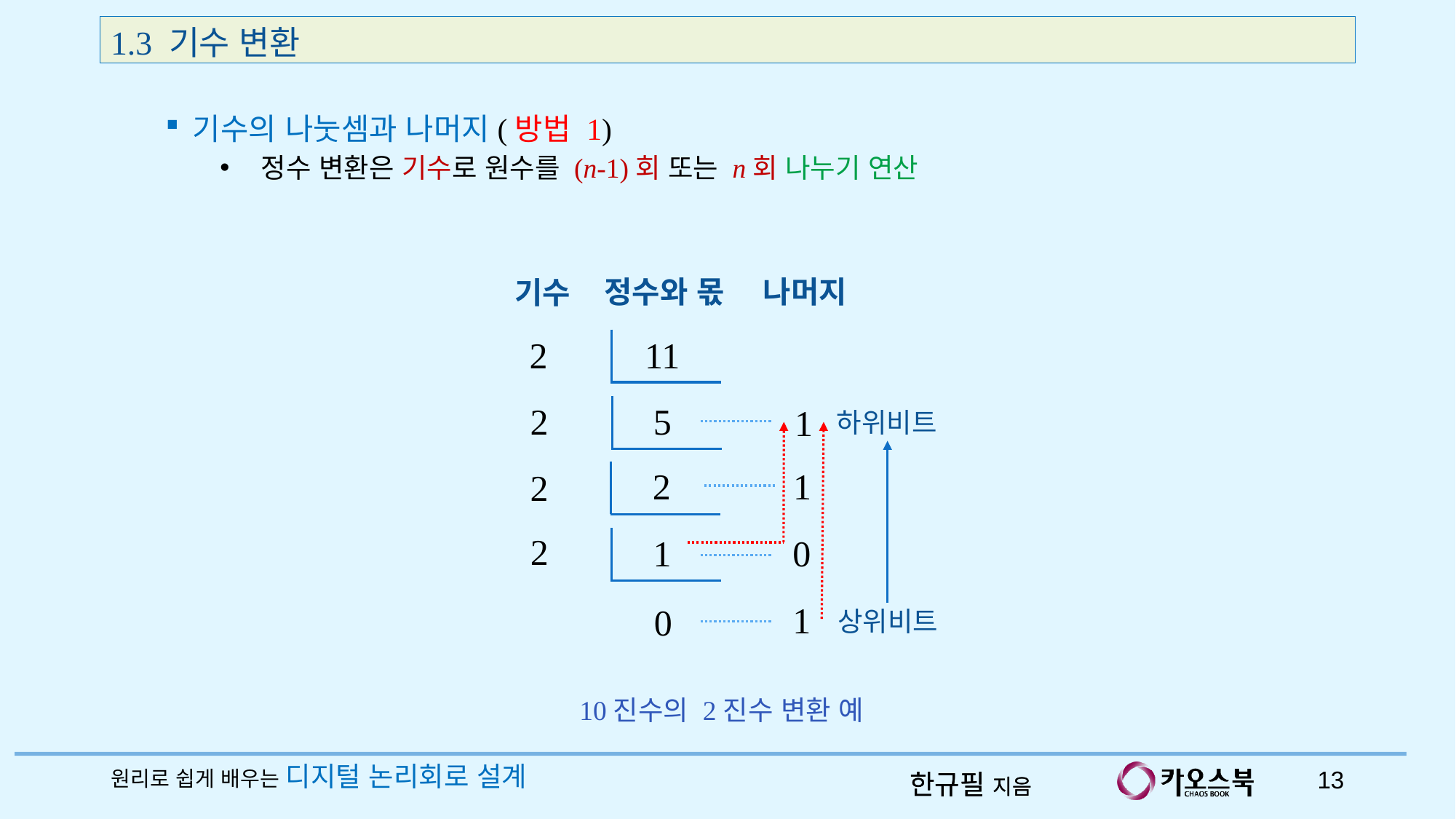

1.3 기수 변환
기수의 나눗셈과 나머지(방법 1)
정수 변환은 기수로 원수를 (n-1)회 또는 n회 나누기 연산
정수와 몫
나머지
기수
2
11
2
5
1
하위비트
1
2
2
2
0
1
1
0
상위비트
10진수의 2진수 변환 예
원리로 쉽게 배우는 디지털 논리회로 설계
13